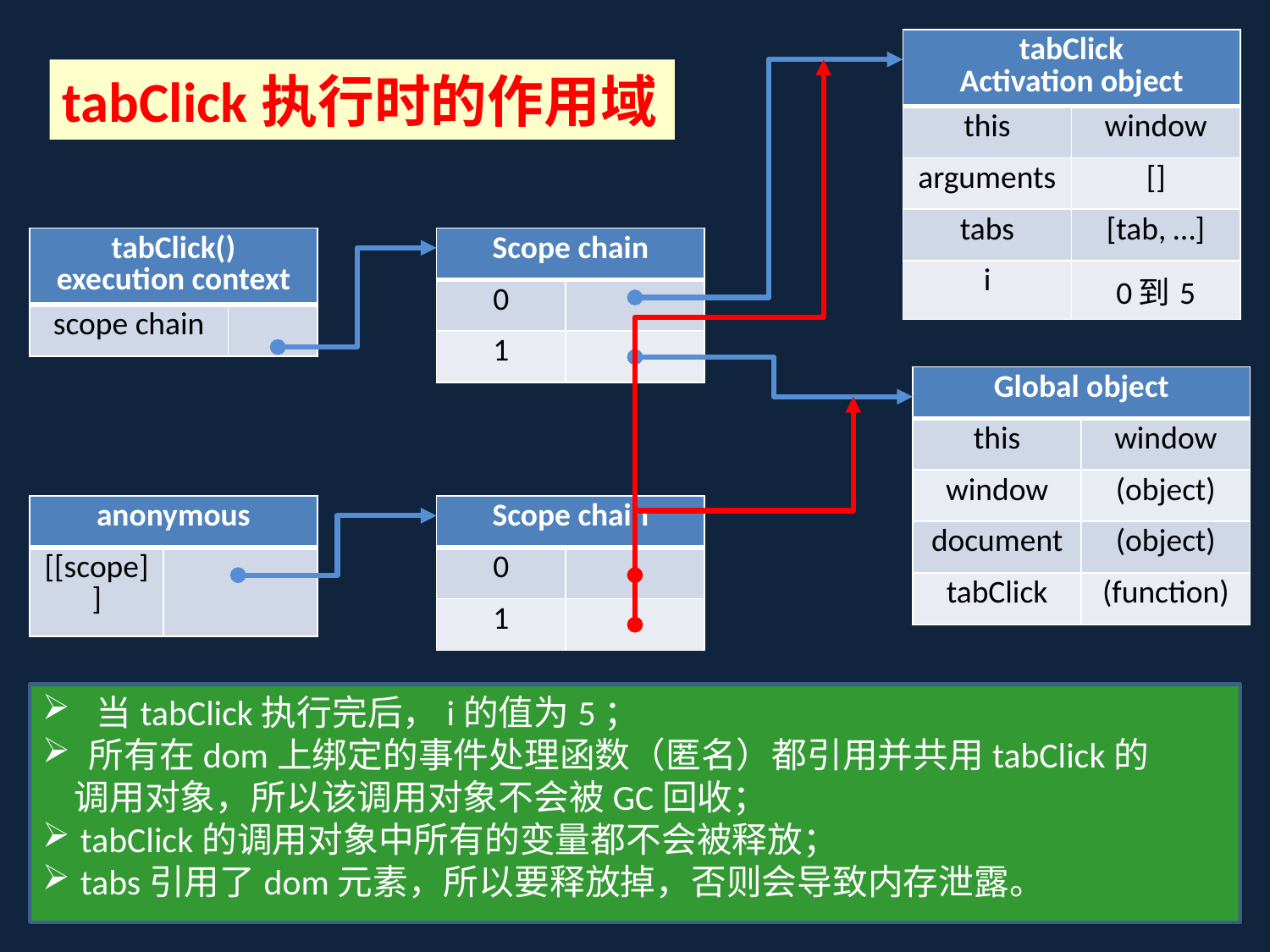

| tabClick Activation object |  |
| --- | --- |
| this | window |
| arguments | [] |
| tabs | [tab, …] |
| i | 0到5 |
tabClick执行时的作用域
| tabClick() execution context |  |
| --- | --- |
| scope chain |  |
| Scope chain |  |
| --- | --- |
| 0 |  |
| 1 |  |
| Global object |  |
| --- | --- |
| this | window |
| window | (object) |
| document | (object) |
| tabClick | (function) |
| anonymous |  |
| --- | --- |
| [[scope]] |  |
| Scope chain |  |
| --- | --- |
| 0 |  |
| 1 |  |
  当tabClick执行完后，i的值为5；
 所有在dom上绑定的事件处理函数（匿名）都引用并共用tabClick的
   调用对象，所以该调用对象不会被GC回收；
 tabClick的调用对象中所有的变量都不会被释放；
 tabs引用了dom元素，所以要释放掉，否则会导致内存泄露。